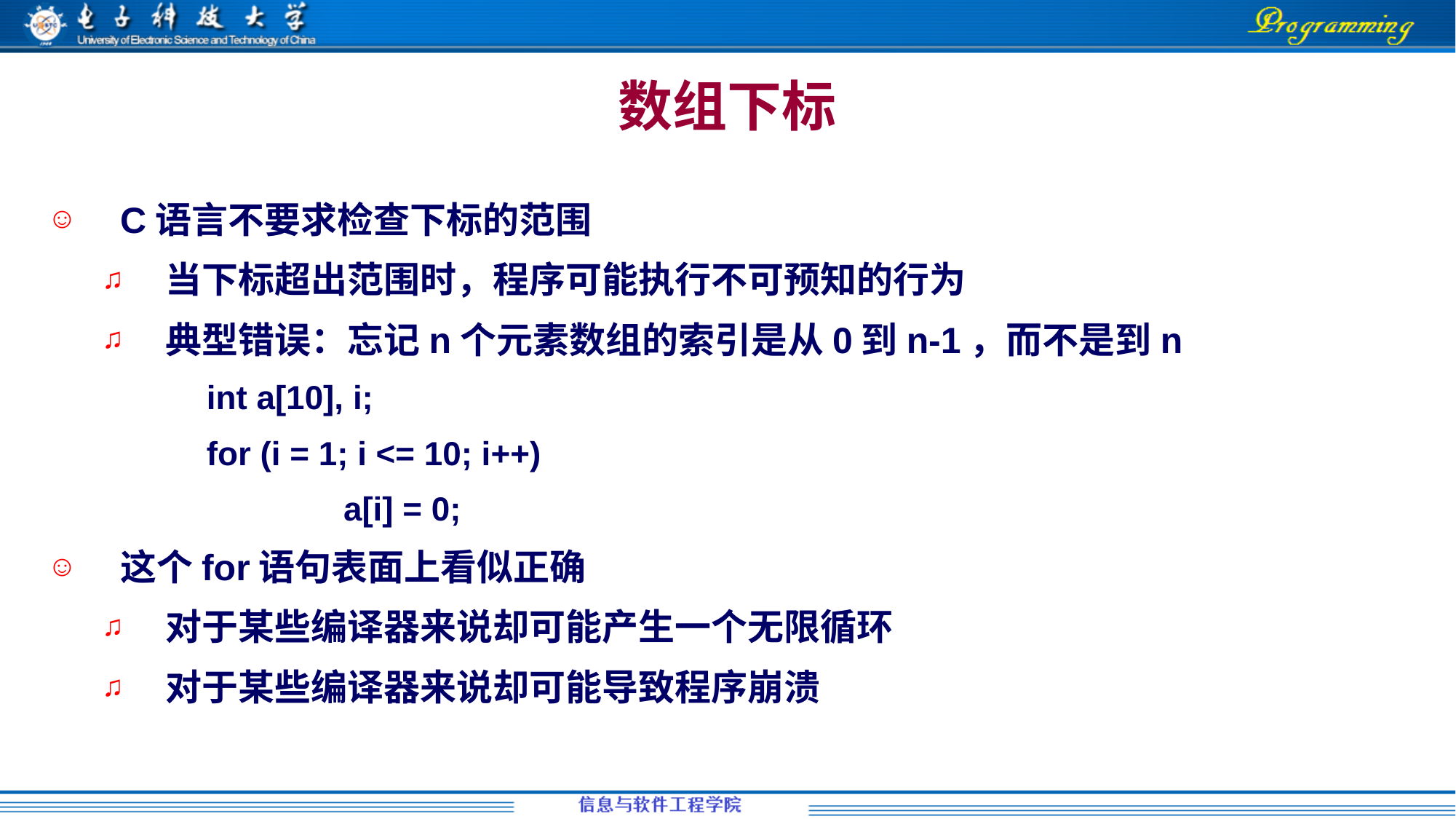

数组下标
C语言不要求检查下标的范围
当下标超出范围时，程序可能执行不可预知的行为
典型错误：忘记n个元素数组的索引是从0到n-1，而不是到n
  	int a[10], i;
	for (i = 1; i <= 10; i++)
		   a[i] = 0;
这个for语句表面上看似正确
对于某些编译器来说却可能产生一个无限循环
对于某些编译器来说却可能导致程序崩溃